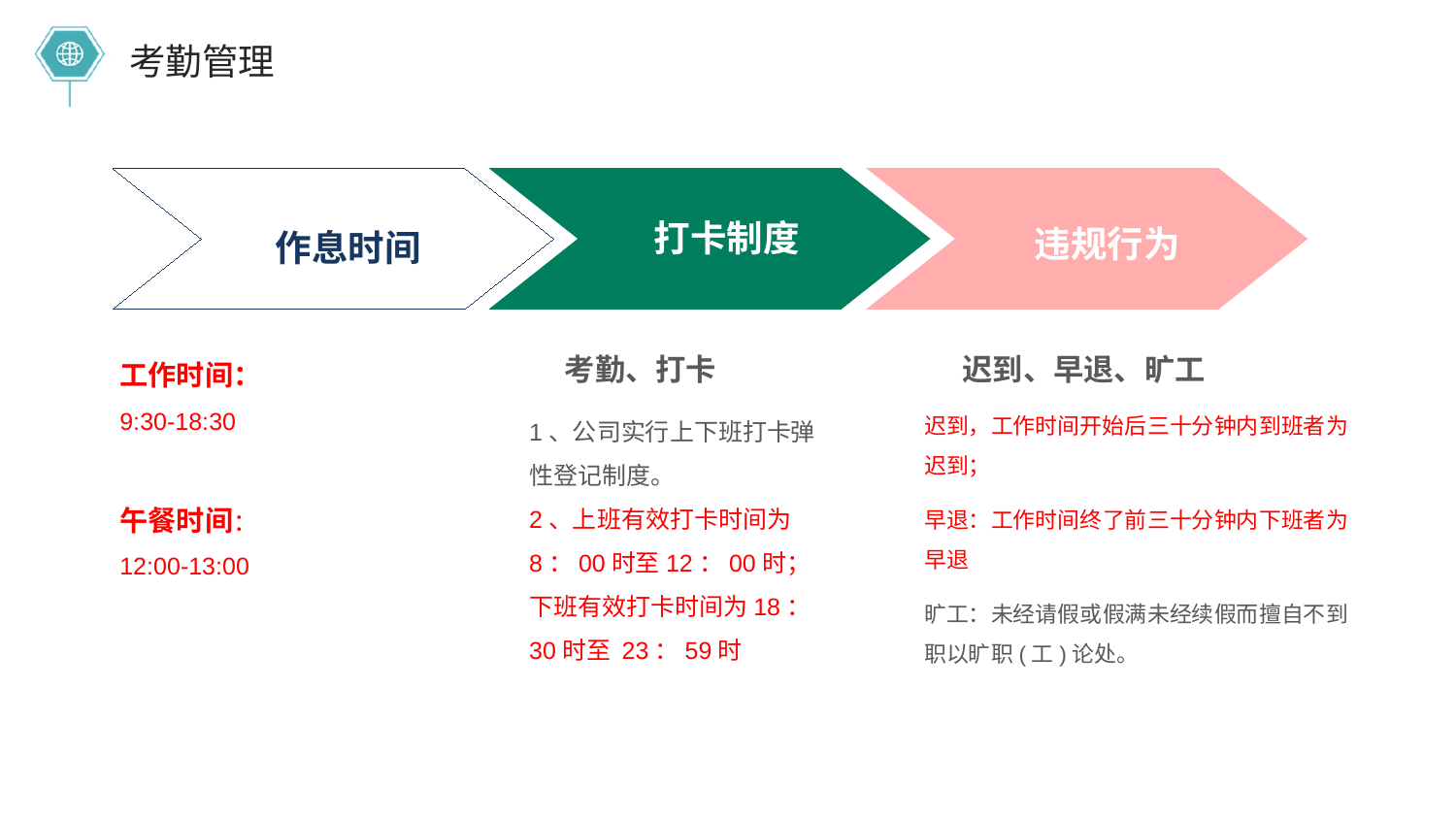

考勤管理

违规行为
打卡制度
作息时间
迟到、早退、旷工
考勤、打卡
工作时间：
9:30-18:30

午餐时间：
12:00-13:00
迟到，工作时间开始后三十分钟内到班者为迟到；
早退：工作时间终了前三十分钟内下班者为早退
旷工：未经请假或假满未经续假而擅自不到职以旷职(工)论处。

1、公司实行上下班打卡弹性登记制度。
2、上班有效打卡时间为8：00时至12：00时；下班有效打卡时间为18：30时至 23：59时